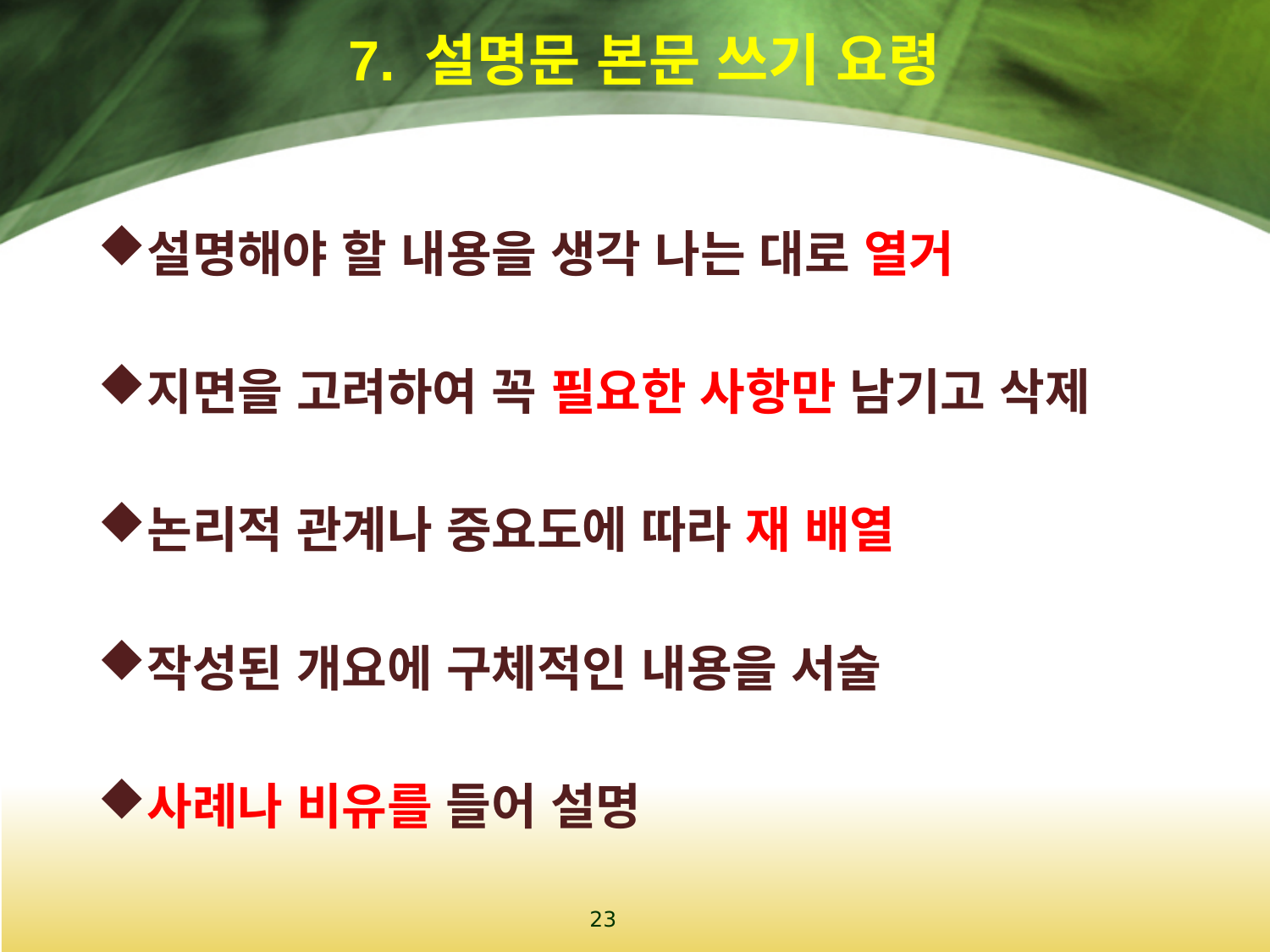

# 7. 설명문 본문 쓰기 요령
설명해야 할 내용을 생각 나는 대로 열거

지면을 고려하여 꼭 필요한 사항만 남기고 삭제

논리적 관계나 중요도에 따라 재 배열

작성된 개요에 구체적인 내용을 서술

사례나 비유를 들어 설명
23